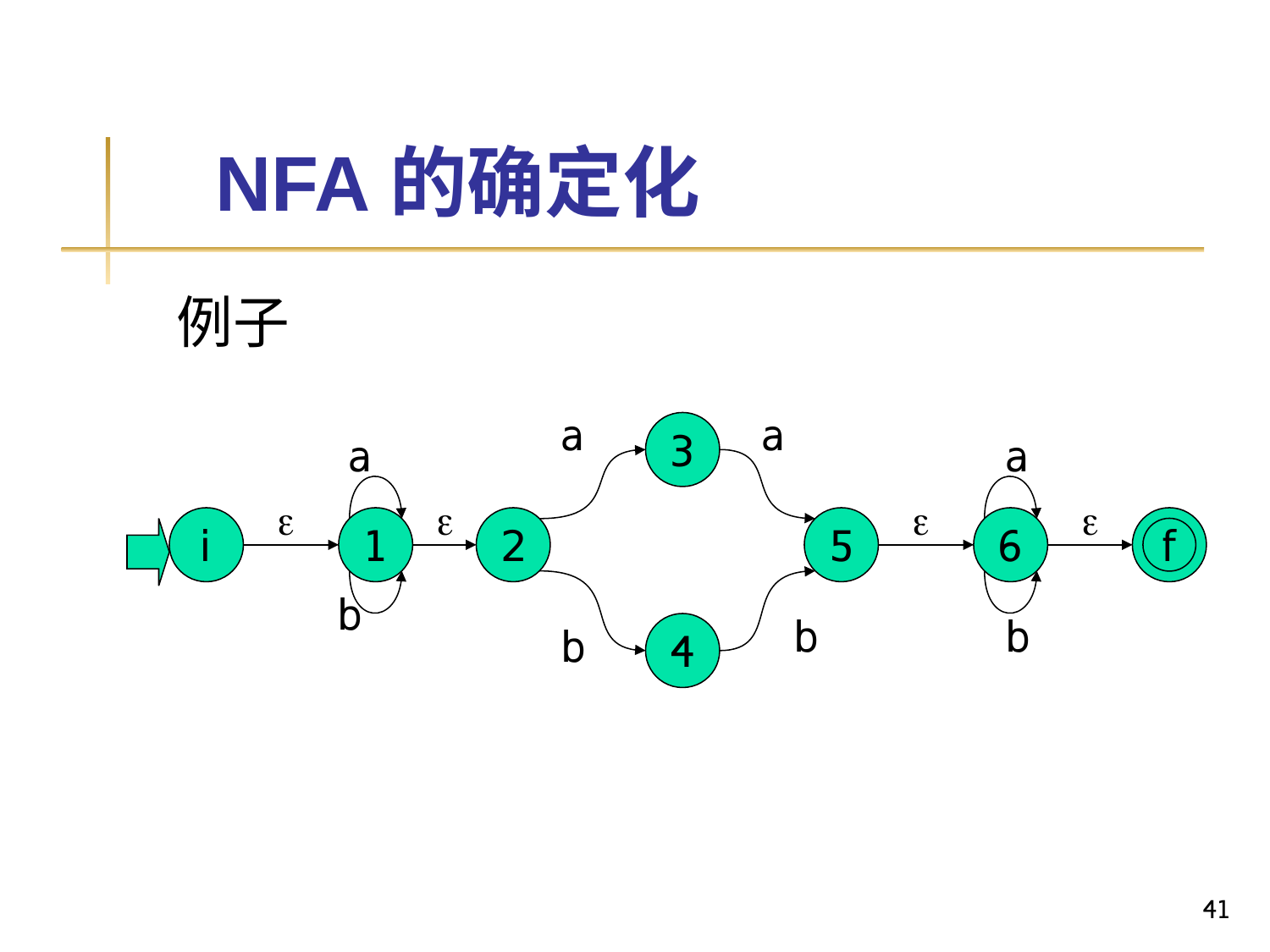

# NFA的确定化
例子

a
a
3
a
a
ε
ε
ε
ε
i
1
2
5
6

f
b
b
b
b
4

41